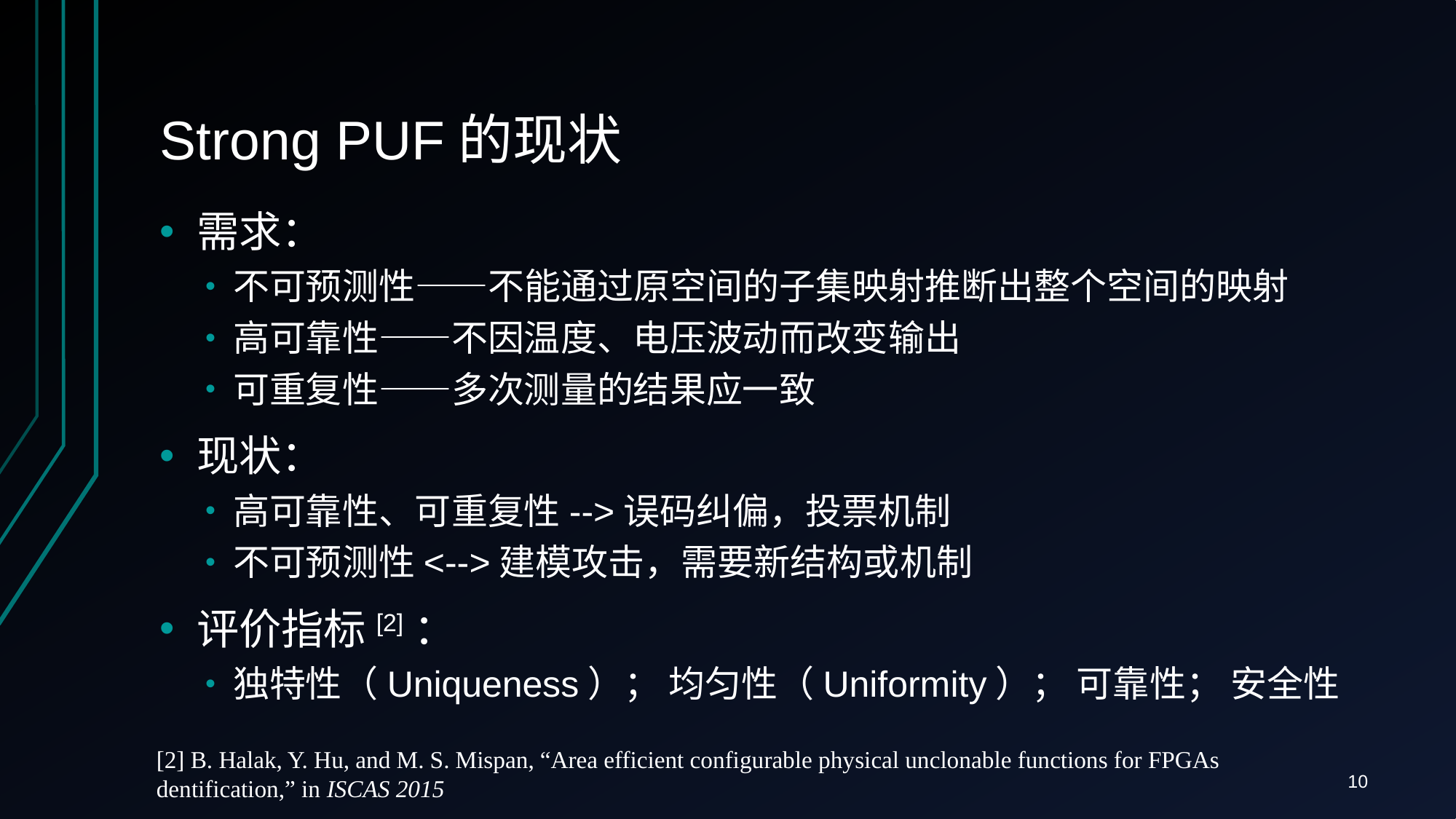

# Strong PUF的现状
需求：
不可预测性——不能通过原空间的子集映射推断出整个空间的映射
高可靠性——不因温度、电压波动而改变输出
可重复性——多次测量的结果应一致
现状：
高可靠性、可重复性-->误码纠偏，投票机制
不可预测性<-->建模攻击，需要新结构或机制
评价指标[2]：
独特性（Uniqueness）； 均匀性（Uniformity）； 可靠性； 安全性

[2] B. Halak, Y. Hu, and M. S. Mispan, “Area efficient configurable physical unclonable functions for FPGAs  dentification,” in ISCAS 2015
10